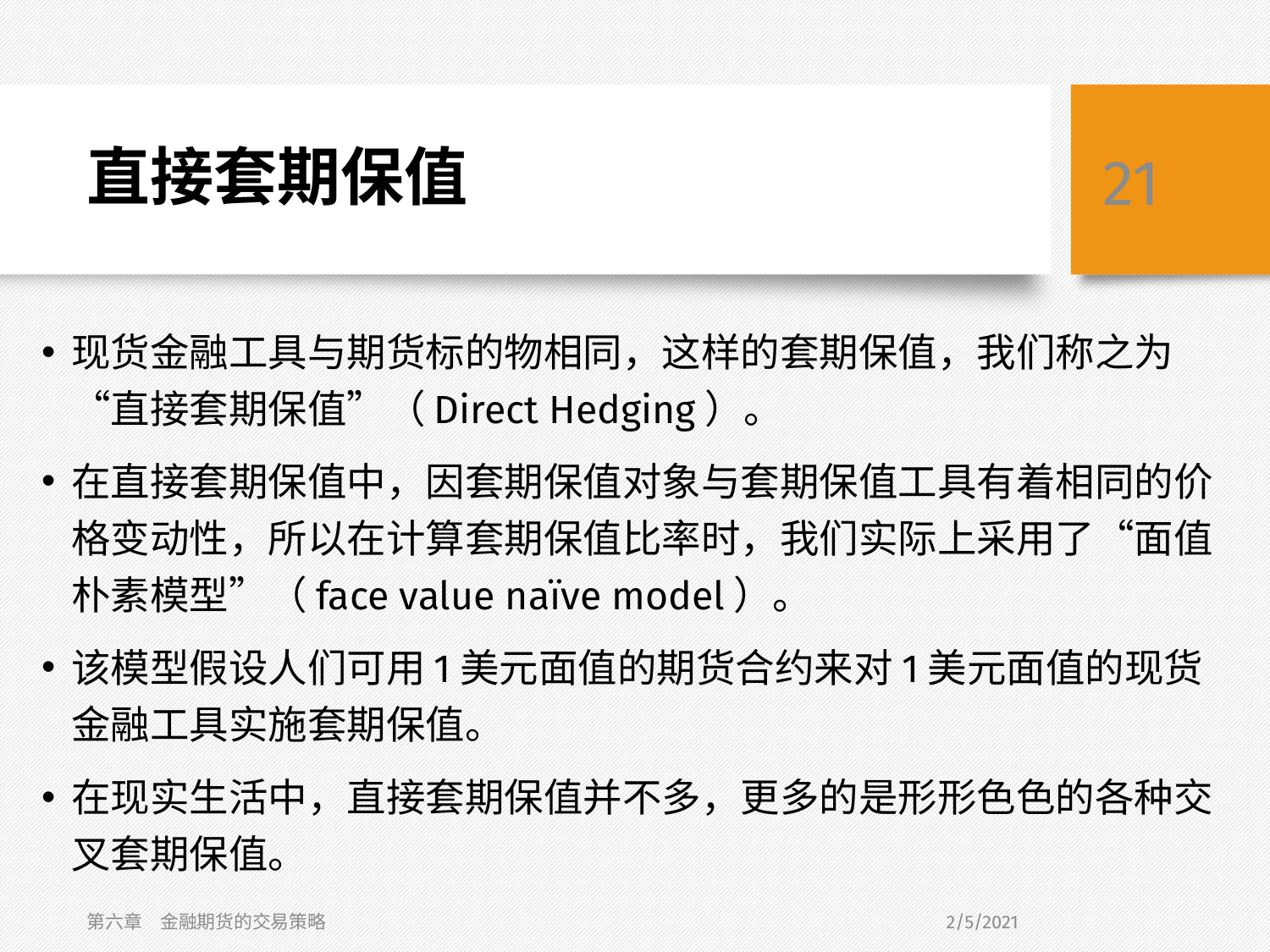

# 直接套期保值
21
现货金融工具与期货标的物相同，这样的套期保值，我们称之为“直接套期保值”（Direct Hedging）。
在直接套期保值中，因套期保值对象与套期保值工具有着相同的价格变动性，所以在计算套期保值比率时，我们实际上采用了“面值朴素模型”（face value naïve model）。
该模型假设人们可用1美元面值的期货合约来对1美元面值的现货金融工具实施套期保值。
在现实生活中，直接套期保值并不多，更多的是形形色色的各种交叉套期保值。

2/5/2021
第六章　金融期货的交易策略